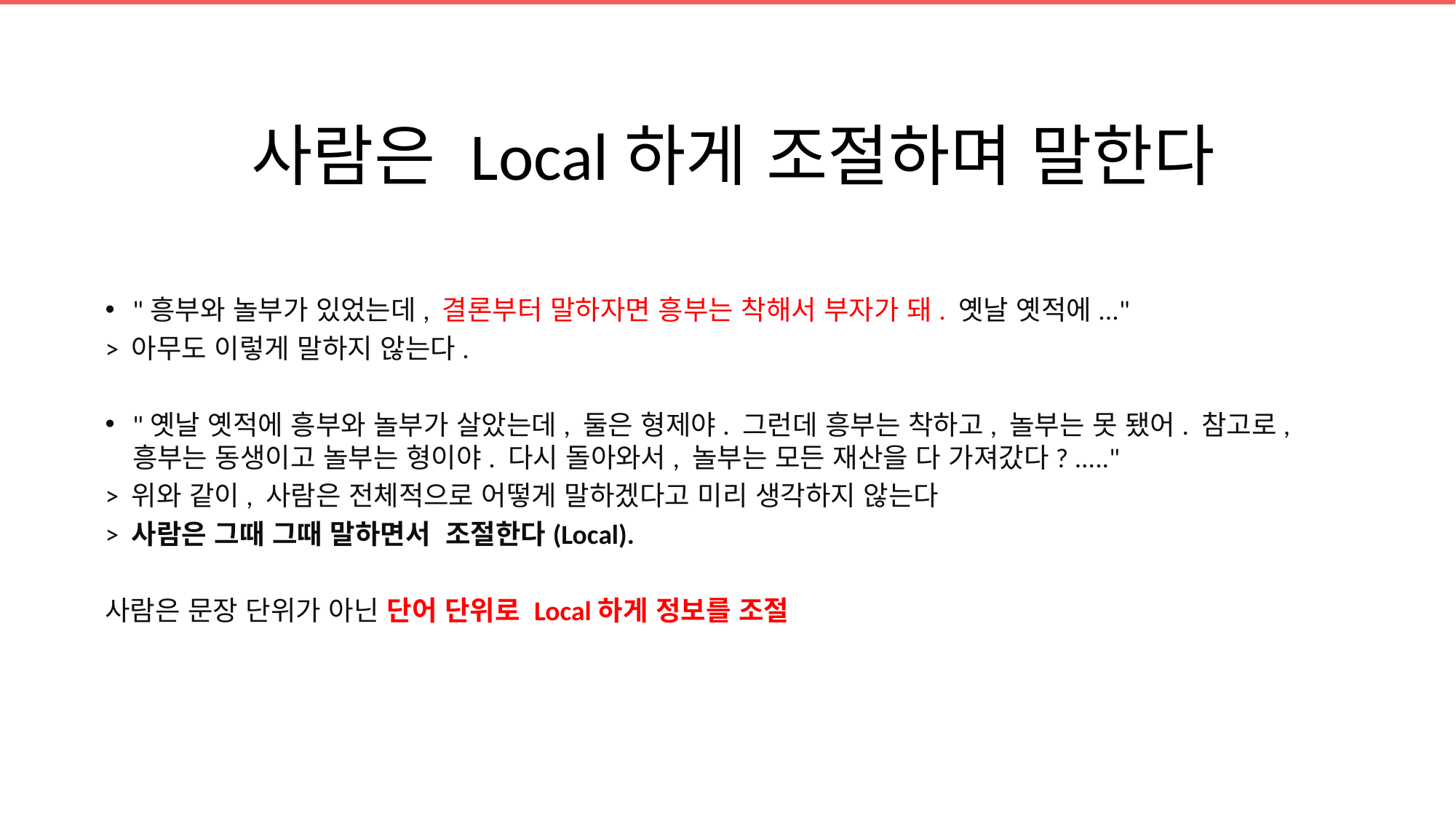

# 사람은 Local하게 조절하며 말한다
"흥부와 놀부가 있었는데, 결론부터 말하자면 흥부는 착해서 부자가 돼. 옛날 옛적에..."
> 아무도 이렇게 말하지 않는다.

"옛날 옛적에 흥부와 놀부가 살았는데, 둘은 형제야. 그런데 흥부는 착하고, 놀부는 못 됐어. 참고로, 흥부는 동생이고 놀부는 형이야. 다시 돌아와서, 놀부는 모든 재산을 다 가져갔다? ....."
> 위와 같이, 사람은 전체적으로 어떻게 말하겠다고 미리 생각하지 않는다
> 사람은 그때 그때 말하면서  조절한다(Local).

사람은 문장 단위가 아닌 단어 단위로 Local하게 정보를 조절